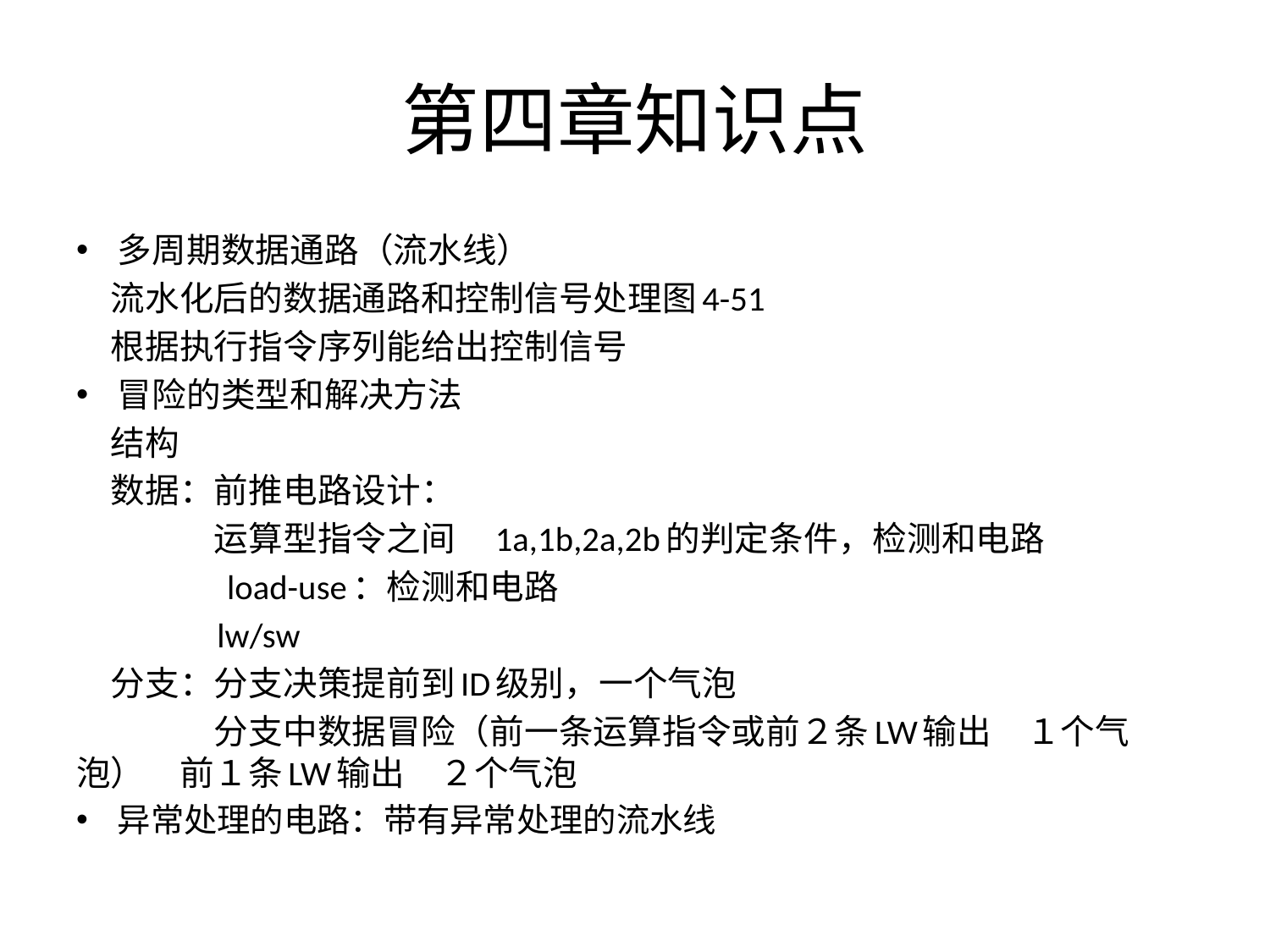

# 第四章知识点
多周期数据通路（流水线）
　流水化后的数据通路和控制信号处理图4-51
　根据执行指令序列能给出控制信号
冒险的类型和解决方法
　结构
　数据：前推电路设计：
　　　　运算型指令之间　1a,1b,2a,2b的判定条件，检测和电路
　　　　 load-use：检测和电路
                  lw/sw
　分支：分支决策提前到ID级别，一个气泡
　　　　分支中数据冒险（前一条运算指令或前２条LW输出　１个气泡）　前１条LW输出　２个气泡
异常处理的电路：带有异常处理的流水线